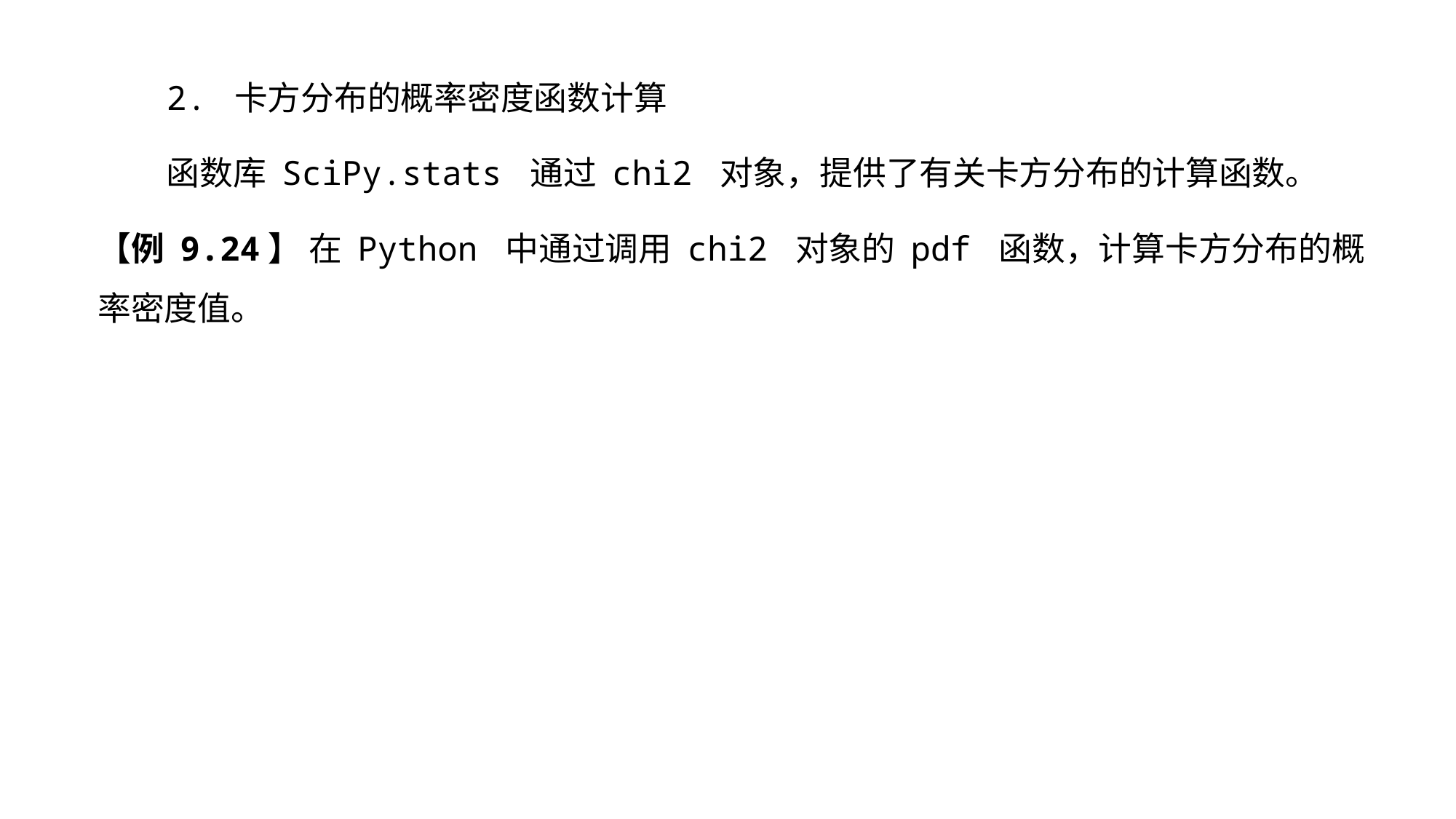

2. 卡方分布的概率密度函数计算
函数库 SciPy.stats 通过 chi2 对象，提供了有关卡方分布的计算函数。
【例 9.24】 在 Python 中通过调用 chi2 对象的 pdf 函数，计算卡方分布的概率密度值。